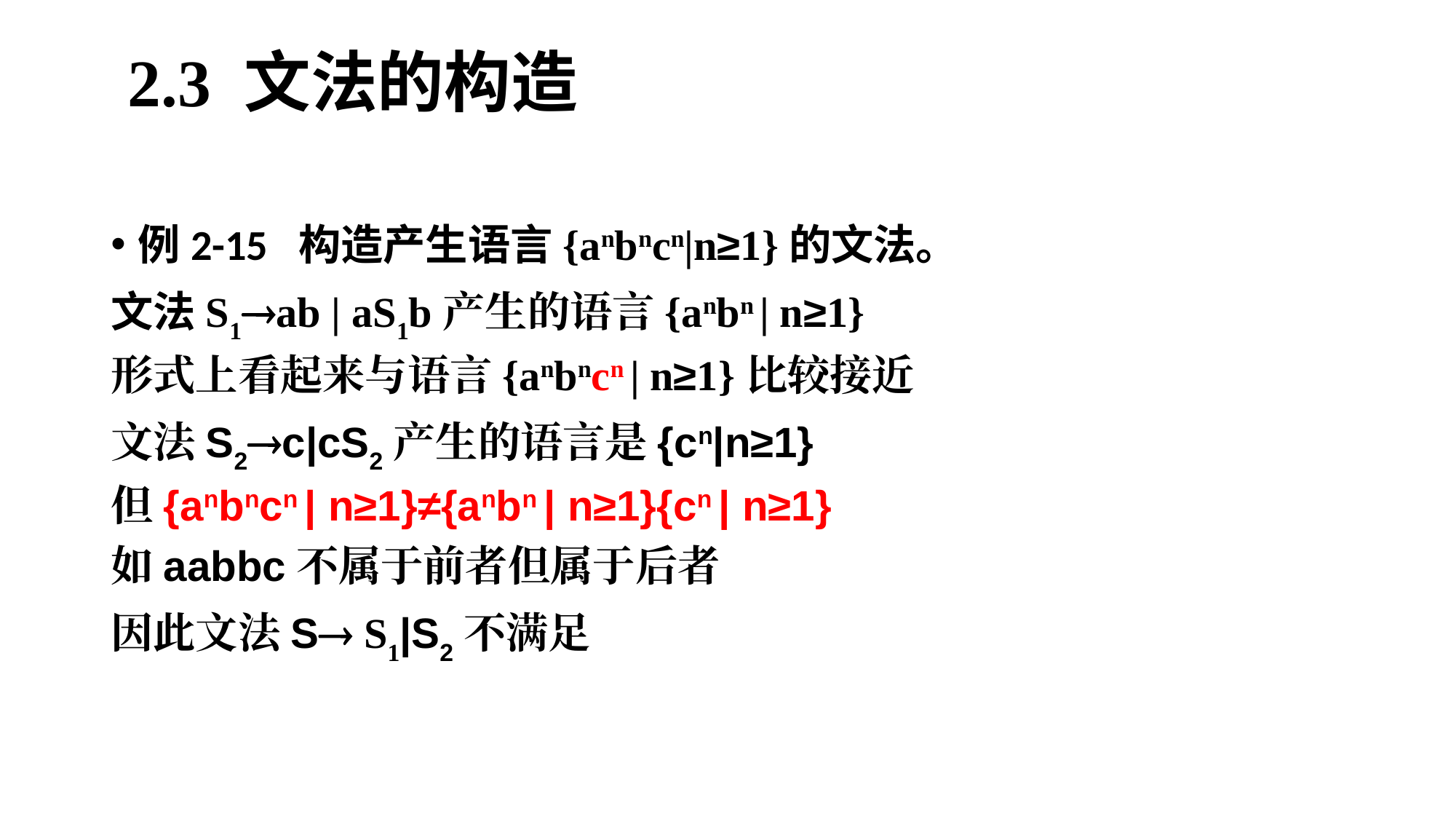

# 2.3 文法的构造
例2-15  构造产生语言{anbncn|n≥1}的文法。
文法S1→ab | aS1b产生的语言{anbn | n≥1}
形式上看起来与语言{anbncn | n≥1}比较接近
文法S2→c|cS2产生的语言是{cn|n≥1}
但{anbncn | n≥1}≠{anbn | n≥1}{cn | n≥1}
如aabbc不属于前者但属于后者
因此文法S→ S1|S2不满足
5